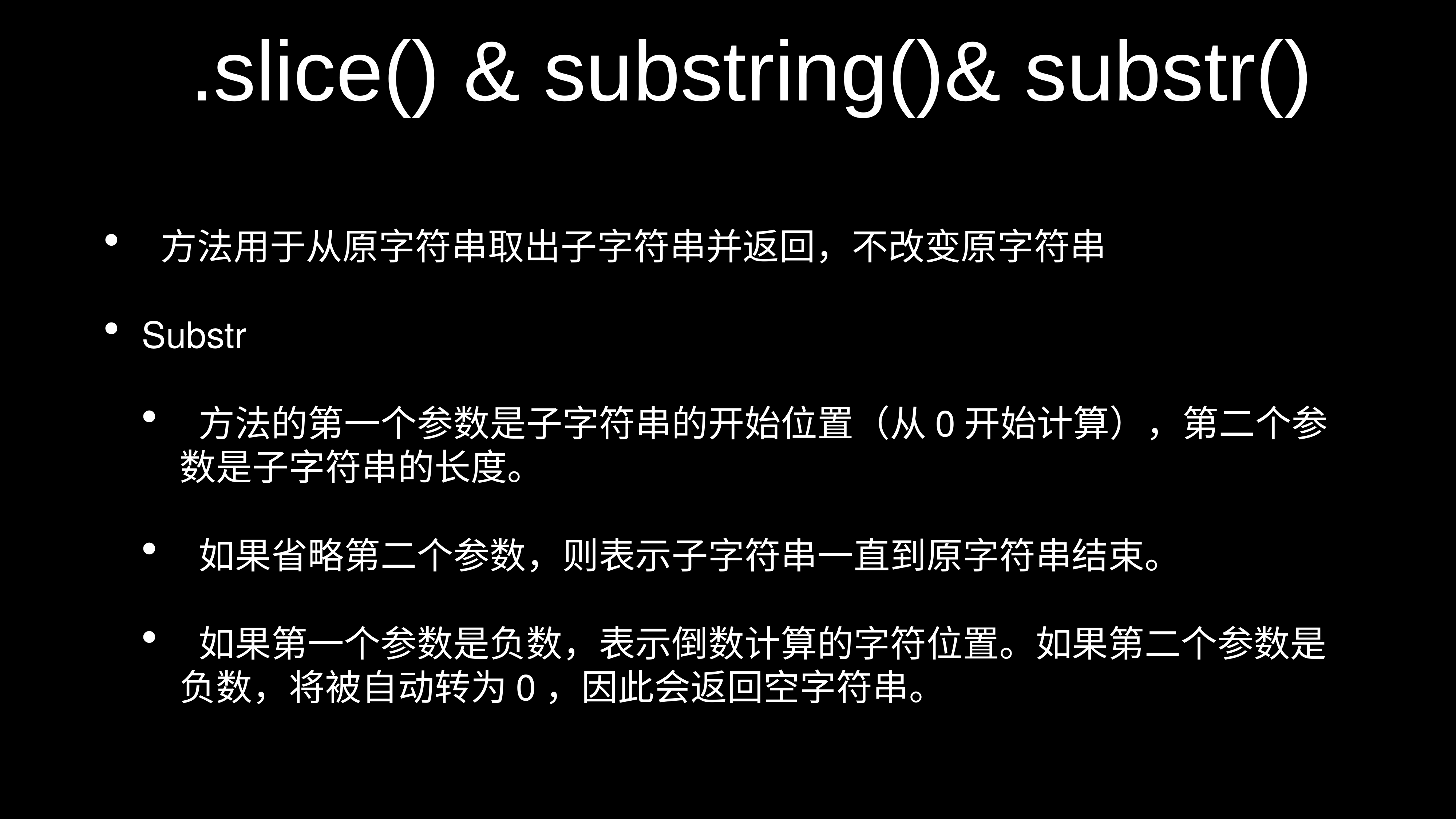

# .slice() & substring()& substr()
 方法用于从原字符串取出子字符串并返回，不改变原字符串
Substr
 方法的第一个参数是子字符串的开始位置（从0开始计算），第二个参数是子字符串的长度。
 如果省略第二个参数，则表示子字符串一直到原字符串结束。
 如果第一个参数是负数，表示倒数计算的字符位置。如果第二个参数是负数，将被自动转为0，因此会返回空字符串。